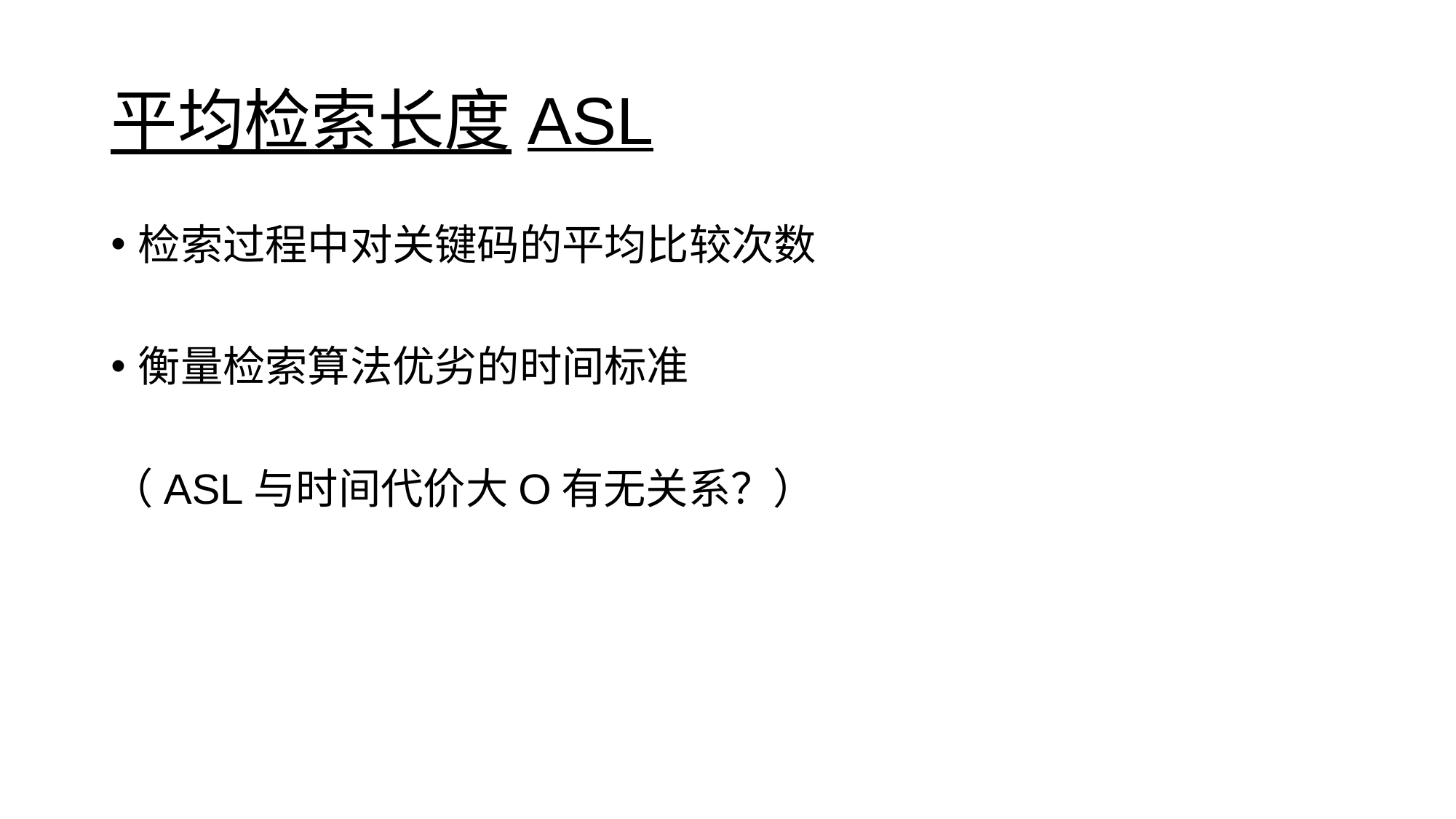

# 平均检索长度ASL
检索过程中对关键码的平均比较次数

衡量检索算法优劣的时间标准

（ASL与时间代价大O有无关系？）